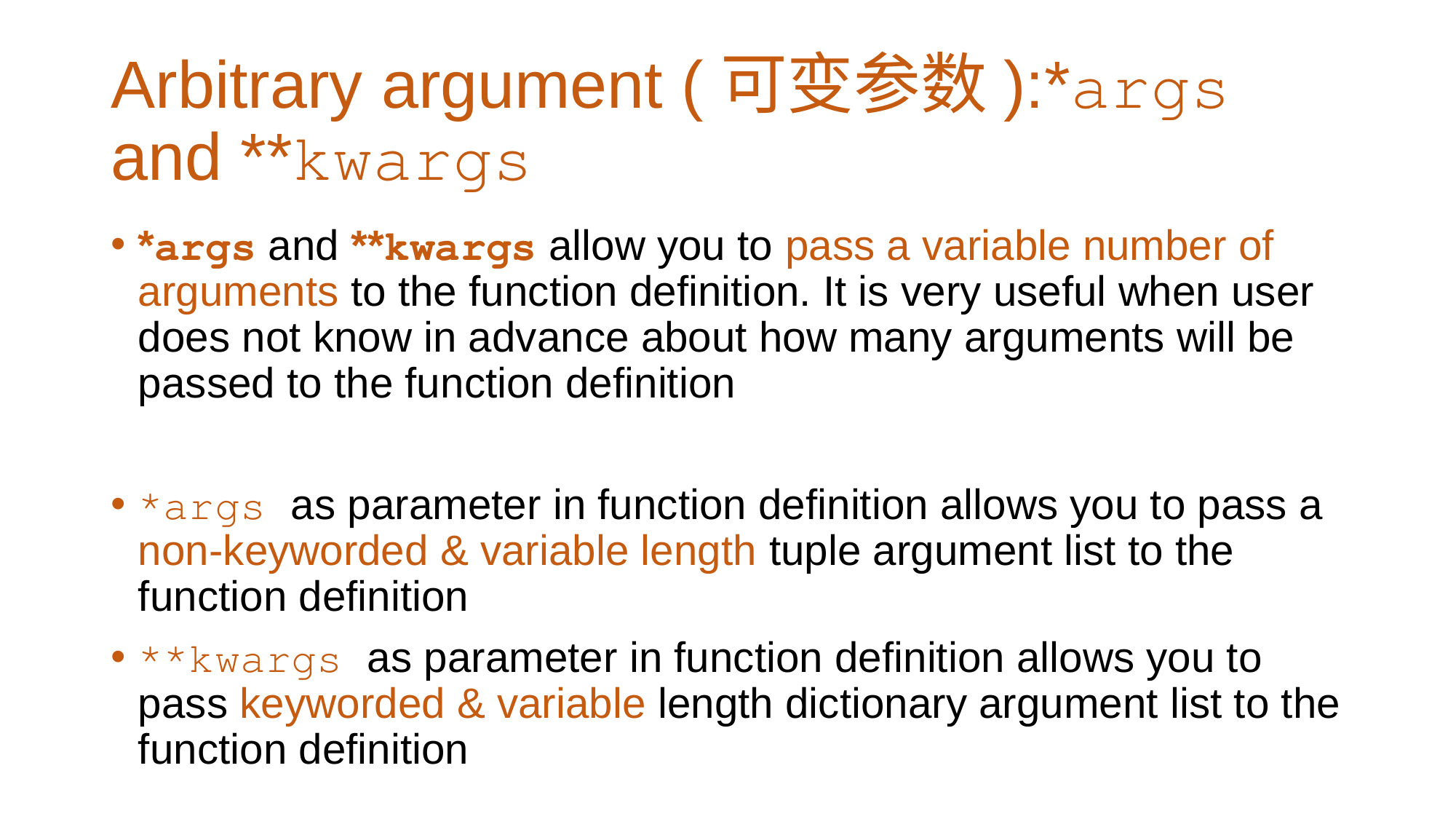

# Arbitrary argument (可变参数):*args and **kwargs
*args and **kwargs allow you to pass a variable number of arguments to the function definition. It is very useful when user does not know in advance about how many arguments will be passed to the function definition

*args as parameter in function definition allows you to pass a non-keyworded & variable length tuple argument list to the function definition
**kwargs as parameter in function definition allows you to pass keyworded & variable length dictionary argument list to the function definition